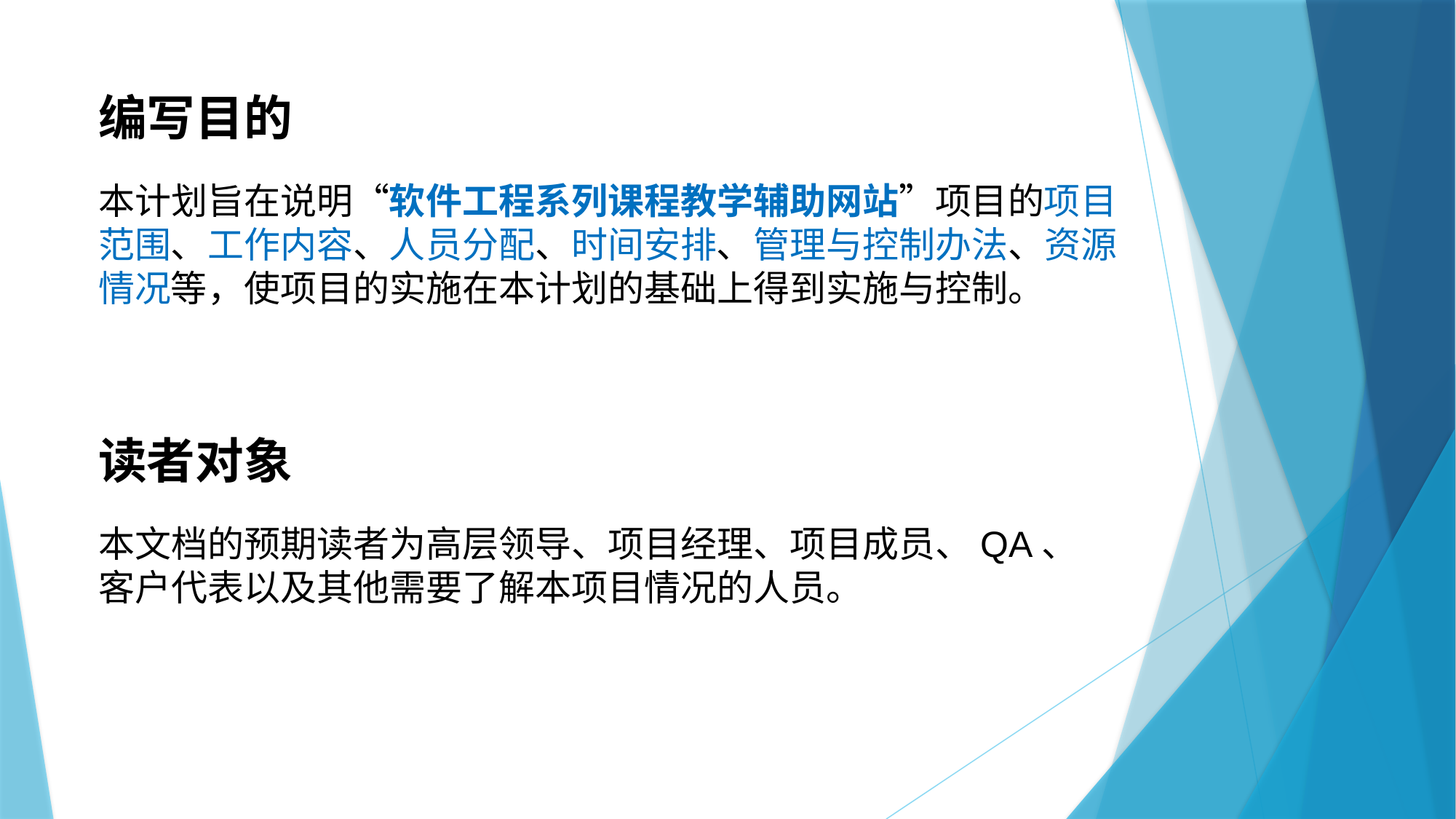

编写目的

本计划旨在说明“软件工程系列课程教学辅助网站”项目的项目范围、工作内容、人员分配、时间安排、管理与控制办法、资源情况等，使项目的实施在本计划的基础上得到实施与控制。
读者对象

本文档的预期读者为高层领导、项目经理、项目成员、QA、客户代表以及其他需要了解本项目情况的人员。